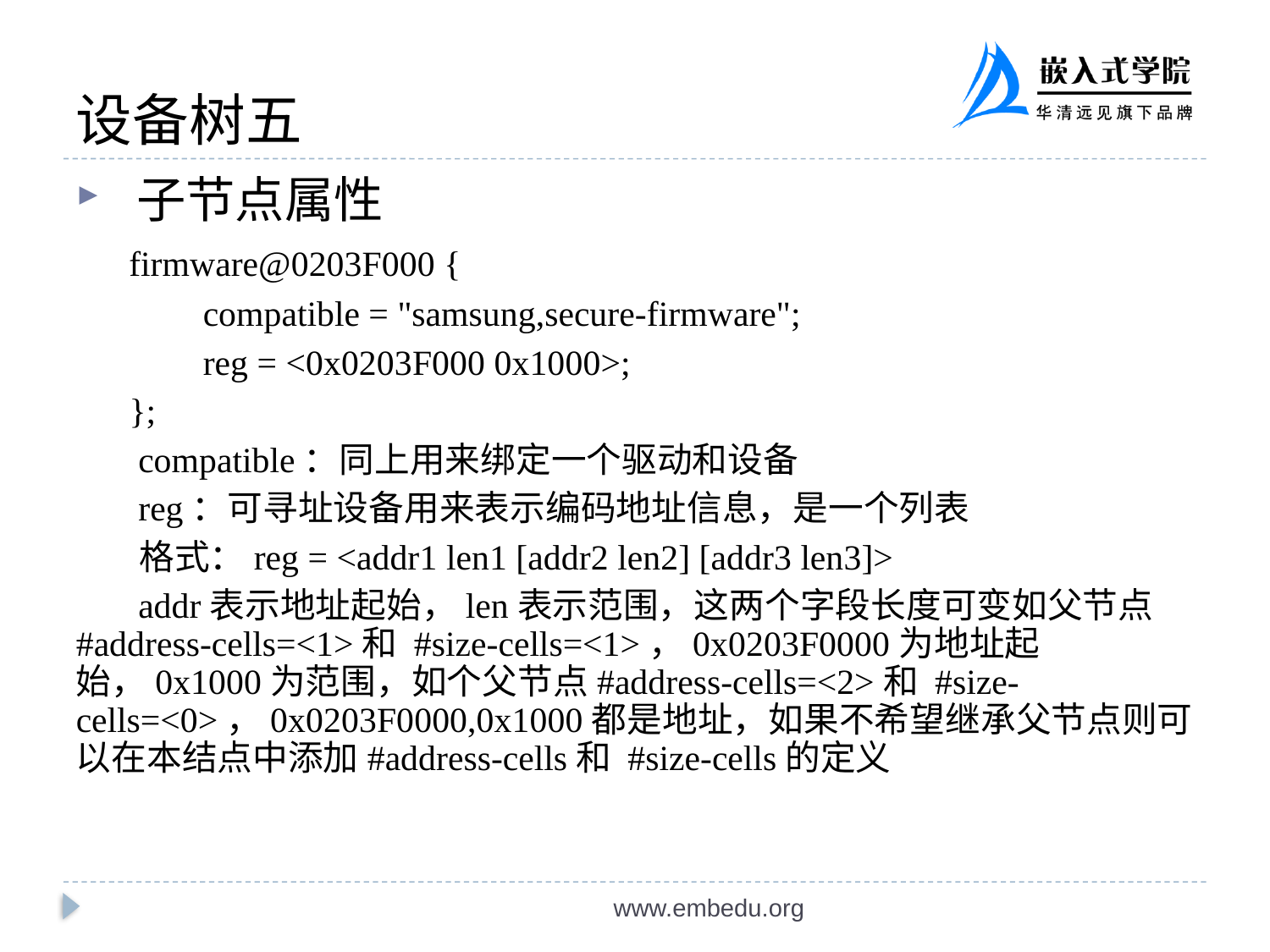

# 设备树五
 子节点属性
     firmware@0203F000 {
 	compatible = "samsung,secure-firmware";
 	reg = <0x0203F000 0x1000>;
      };
       compatible：同上用来绑定一个驱动和设备
       reg：可寻址设备用来表示编码地址信息，是一个列表
       格式：reg = <addr1 len1 [addr2 len2] [addr3 len3]>
       addr表示地址起始，len表示范围，这两个字段长度可变如父节点#address-cells=<1>和 #size-cells=<1>，0x0203F0000为地址起始，0x1000为范围，如个父节点#address-cells=<2>和 #size-cells=<0>，0x0203F0000,0x1000都是地址，如果不希望继承父节点则可以在本结点中添加#address-cells和 #size-cells的定义

www.embedu.org